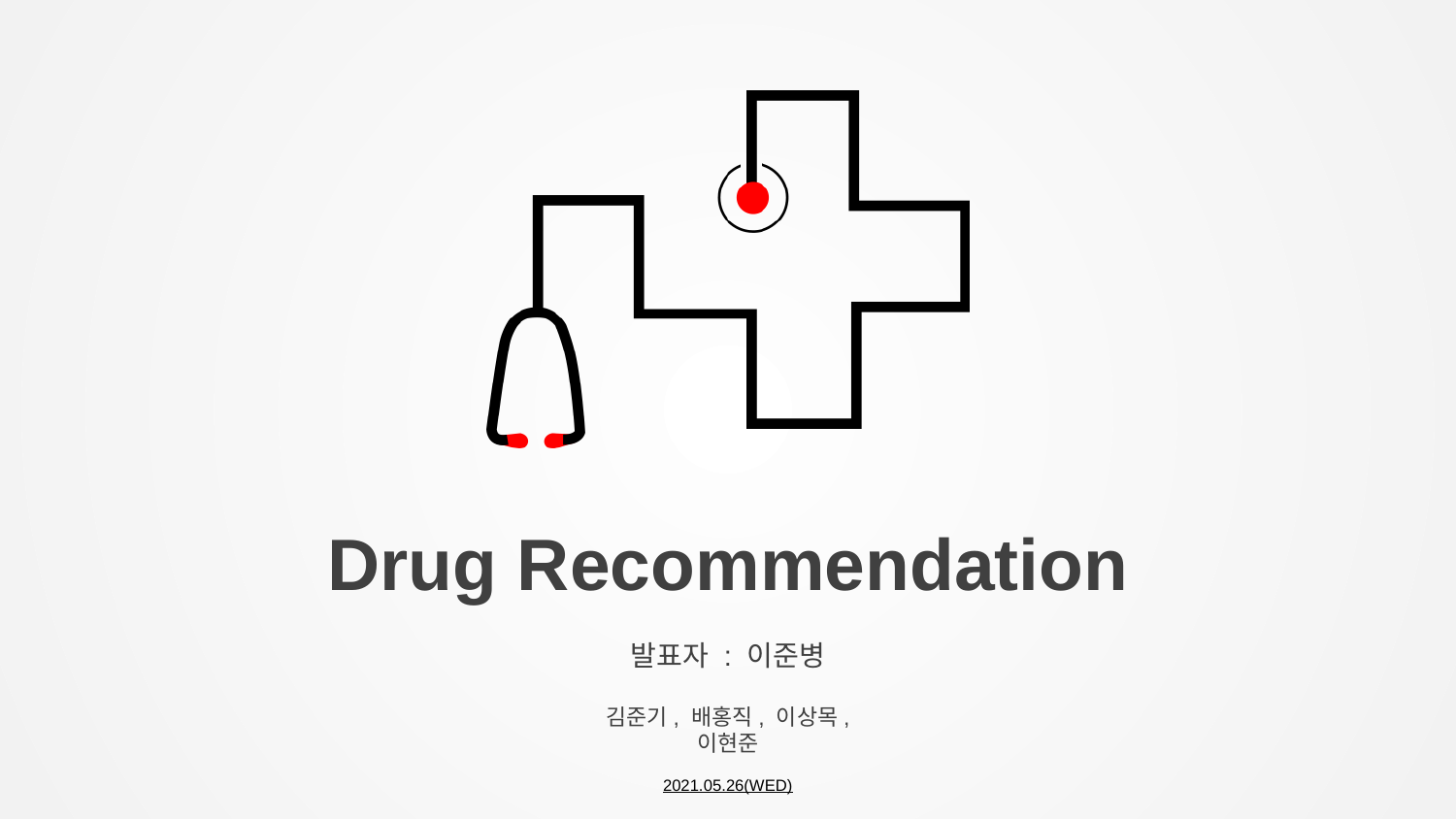

Drug Recommendation
발표자 : 이준병
김준기, 배홍직, 이상목, 이현준
2021.05.26(WED)